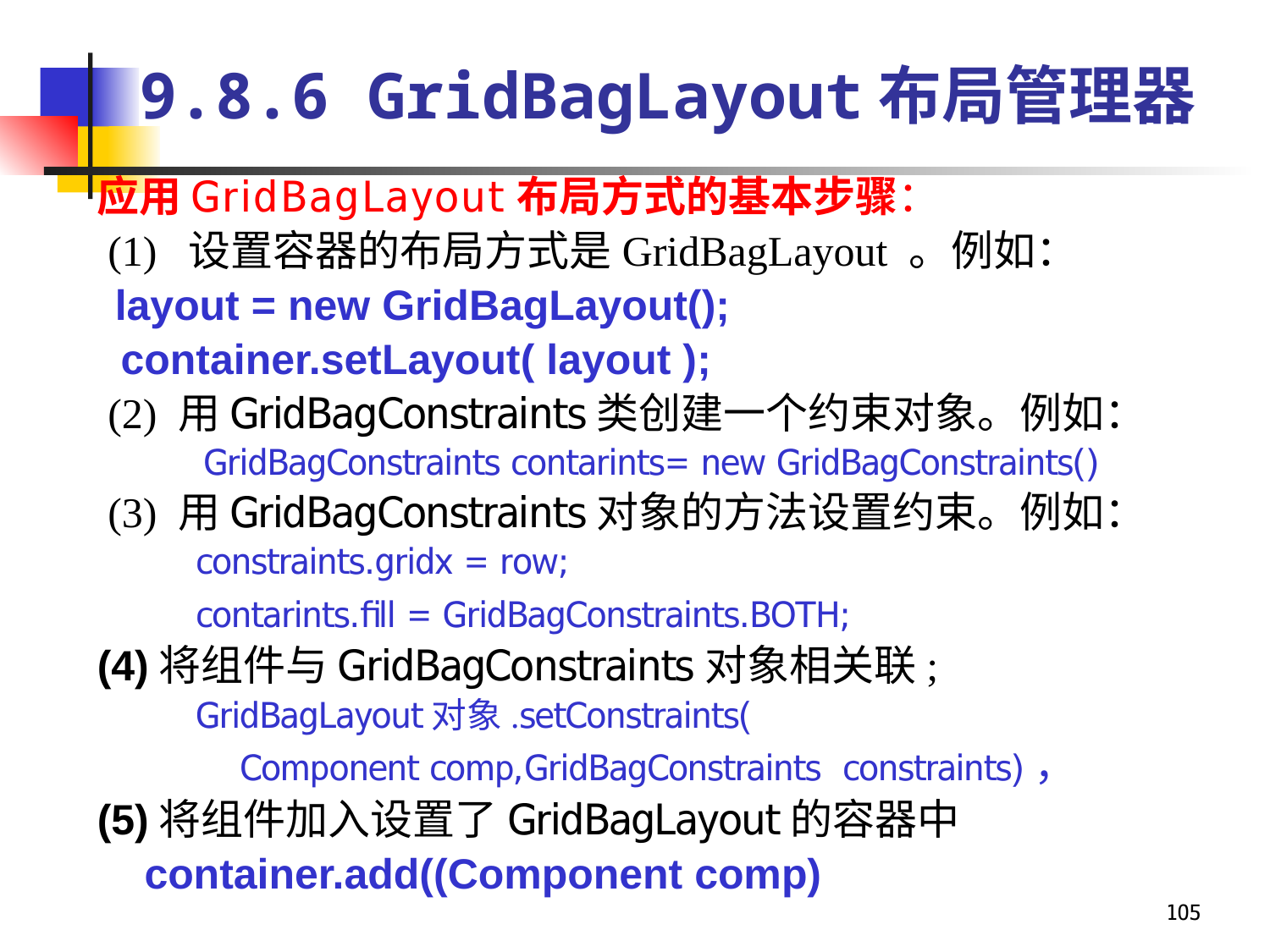

# 9.8.6 GridBagLayout布局管理器
应用GridBagLayout布局方式的基本步骤：
 (1)  设置容器的布局方式是GridBagLayout 。例如：
  layout = new GridBagLayout();
  container.setLayout( layout );
 (2) 用GridBagConstraints类创建一个约束对象。例如：
            GridBagConstraints contarints= new GridBagConstraints()
 (3) 用GridBagConstraints对象的方法设置约束。例如：
         constraints.gridx = row;
         contarints.fill = GridBagConstraints.BOTH;
(4)将组件与GridBagConstraints对象相关联;
         GridBagLayout对象.setConstraints(
             Component comp,GridBagConstraints  constraints)，
(5)将组件加入设置了GridBagLayout的容器中
    container.add((Component comp)